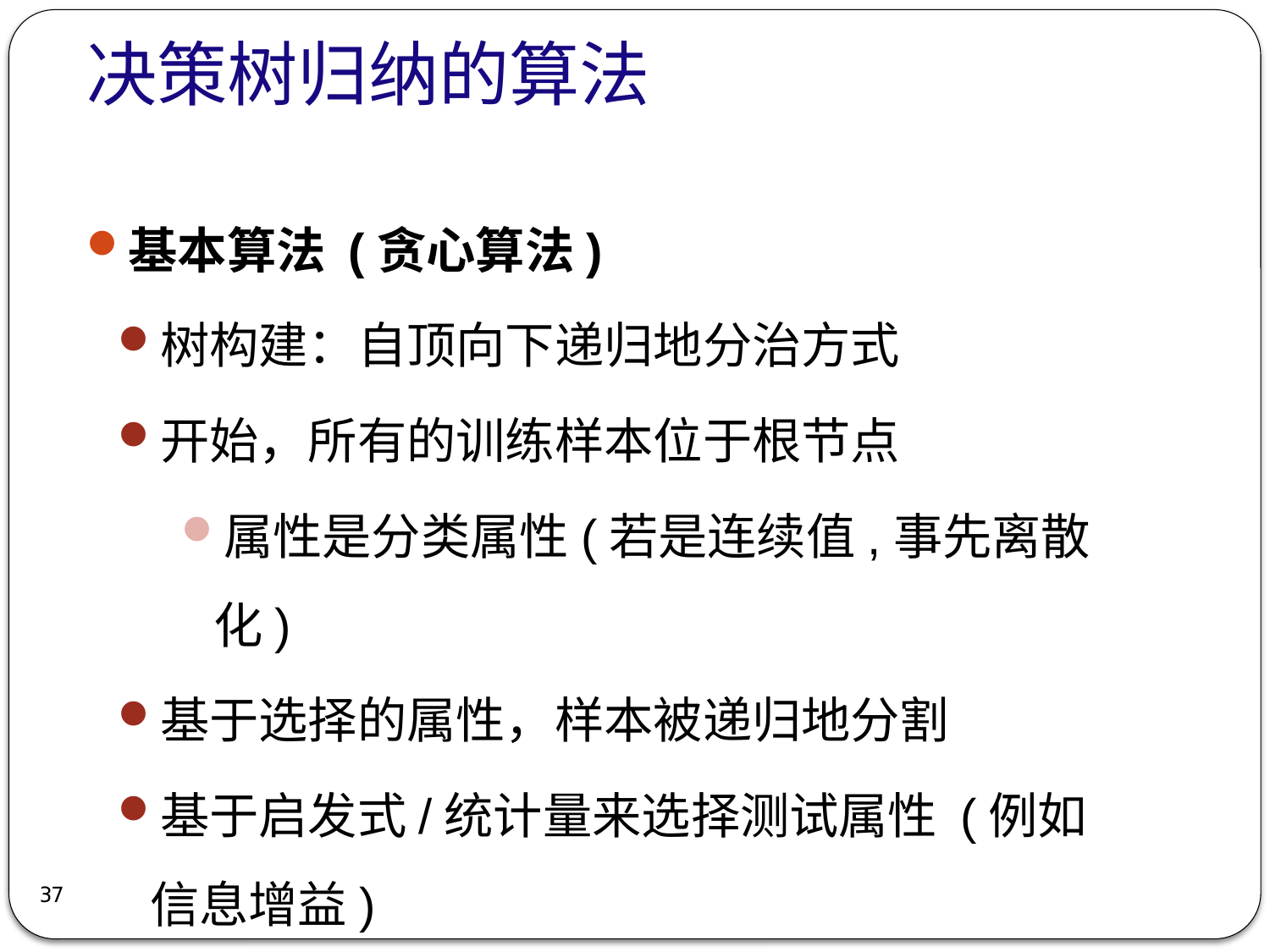

# 决策树归纳的算法
基本算法 (贪心算法)
树构建：自顶向下递归地分治方式
开始，所有的训练样本位于根节点
属性是分类属性(若是连续值,事先离散化)
基于选择的属性，样本被递归地分割
基于启发式/统计量来选择测试属性 (例如 信息增益)
37